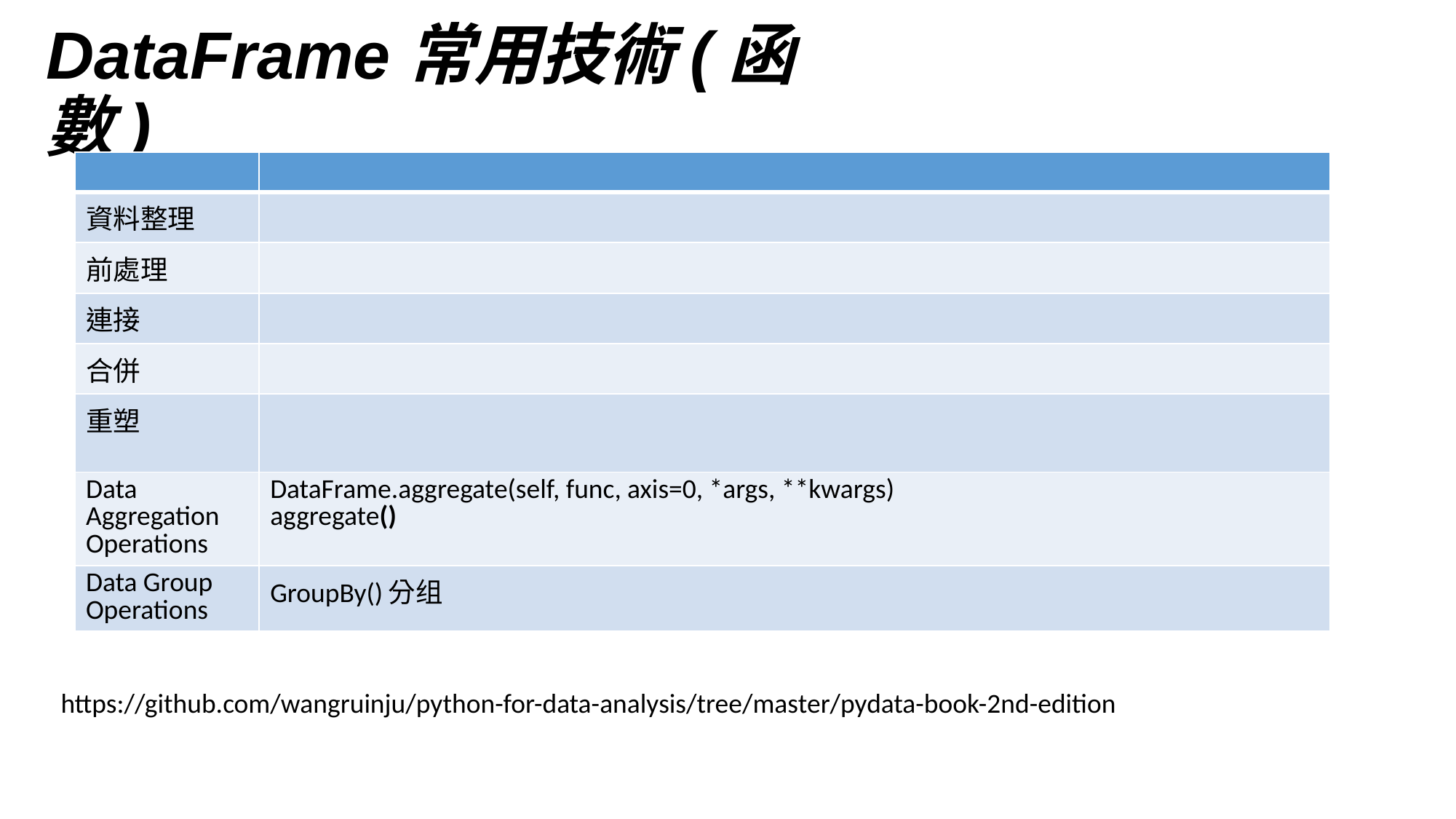

# DataFrame常用技術(函數)
|  |  |
| --- | --- |
| 資料整理 |  |
| 前處理 |  |
| 連接 |  |
| 合併 |  |
| 重塑 |  |
| Data Aggregation Operations | DataFrame.aggregate(self, func, axis=0, \*args, \*\*kwargs) aggregate() |
| Data Group Operations | GroupBy()分组 |
https://github.com/wangruinju/python-for-data-analysis/tree/master/pydata-book-2nd-edition